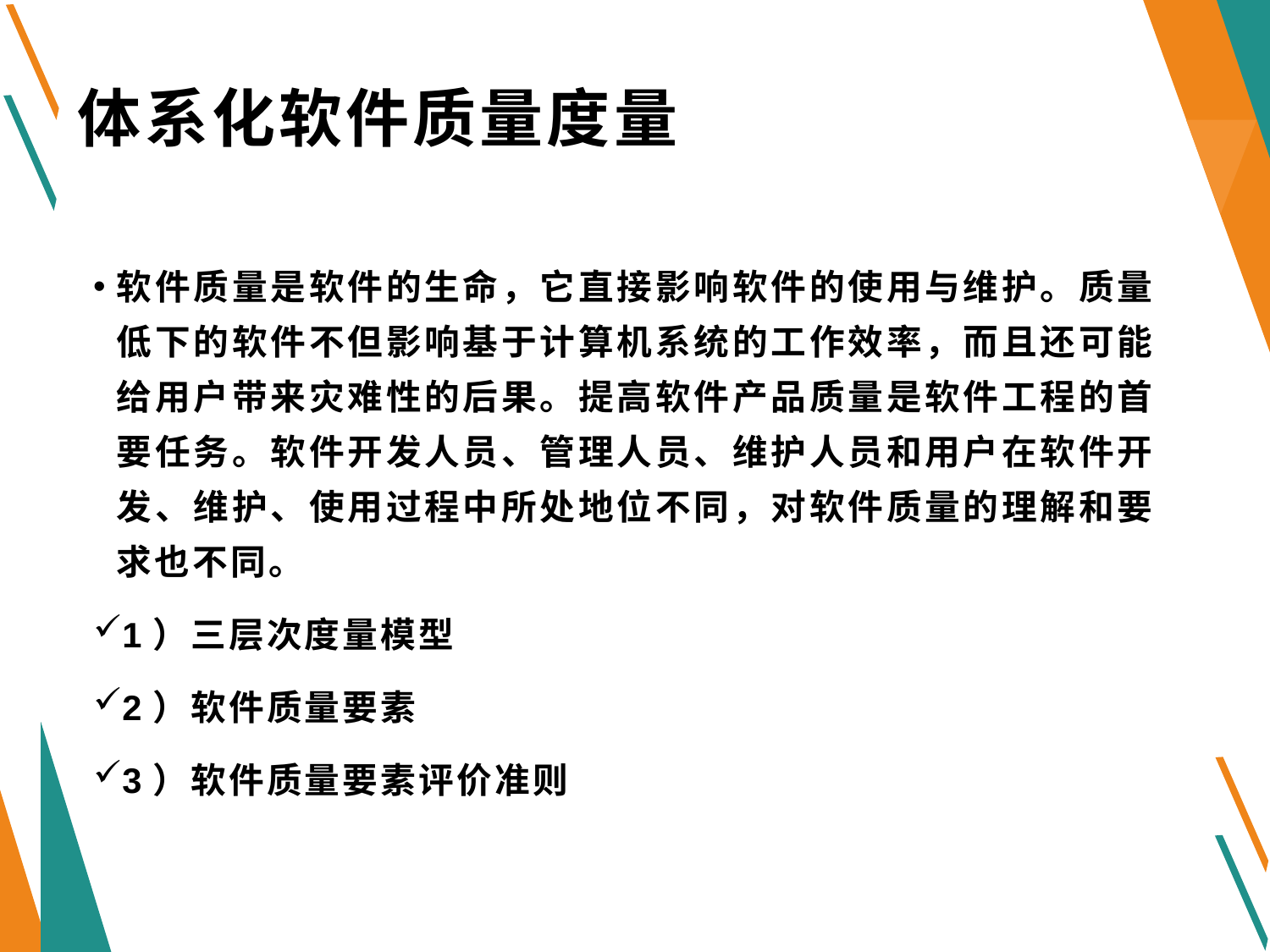

# 体系化软件质量度量
软件质量是软件的生命，它直接影响软件的使用与维护。质量低下的软件不但影响基于计算机系统的工作效率，而且还可能给用户带来灾难性的后果。提高软件产品质量是软件工程的首要任务。软件开发人员、管理人员、维护人员和用户在软件开发、维护、使用过程中所处地位不同，对软件质量的理解和要求也不同。
1）三层次度量模型
2）软件质量要素
3）软件质量要素评价准则